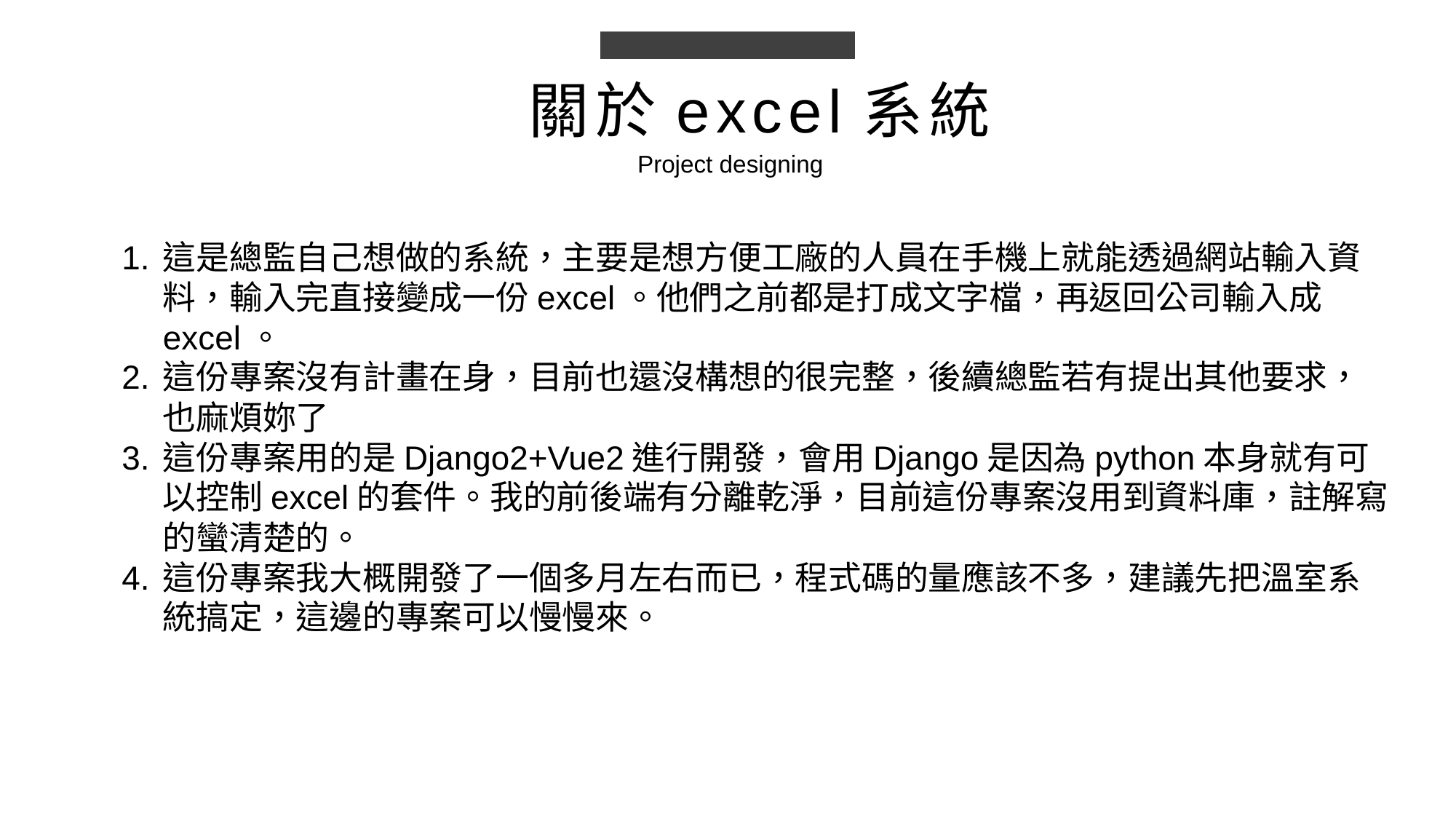

關於excel系統
Project designing
這是總監自己想做的系統，主要是想方便工廠的人員在手機上就能透過網站輸入資料，輸入完直接變成一份excel。他們之前都是打成文字檔，再返回公司輸入成excel。
這份專案沒有計畫在身，目前也還沒構想的很完整，後續總監若有提出其他要求，也麻煩妳了
這份專案用的是Django2+Vue2進行開發，會用Django是因為python本身就有可以控制excel的套件。我的前後端有分離乾淨，目前這份專案沒用到資料庫，註解寫的蠻清楚的。
這份專案我大概開發了一個多月左右而已，程式碼的量應該不多，建議先把溫室系統搞定，這邊的專案可以慢慢來。